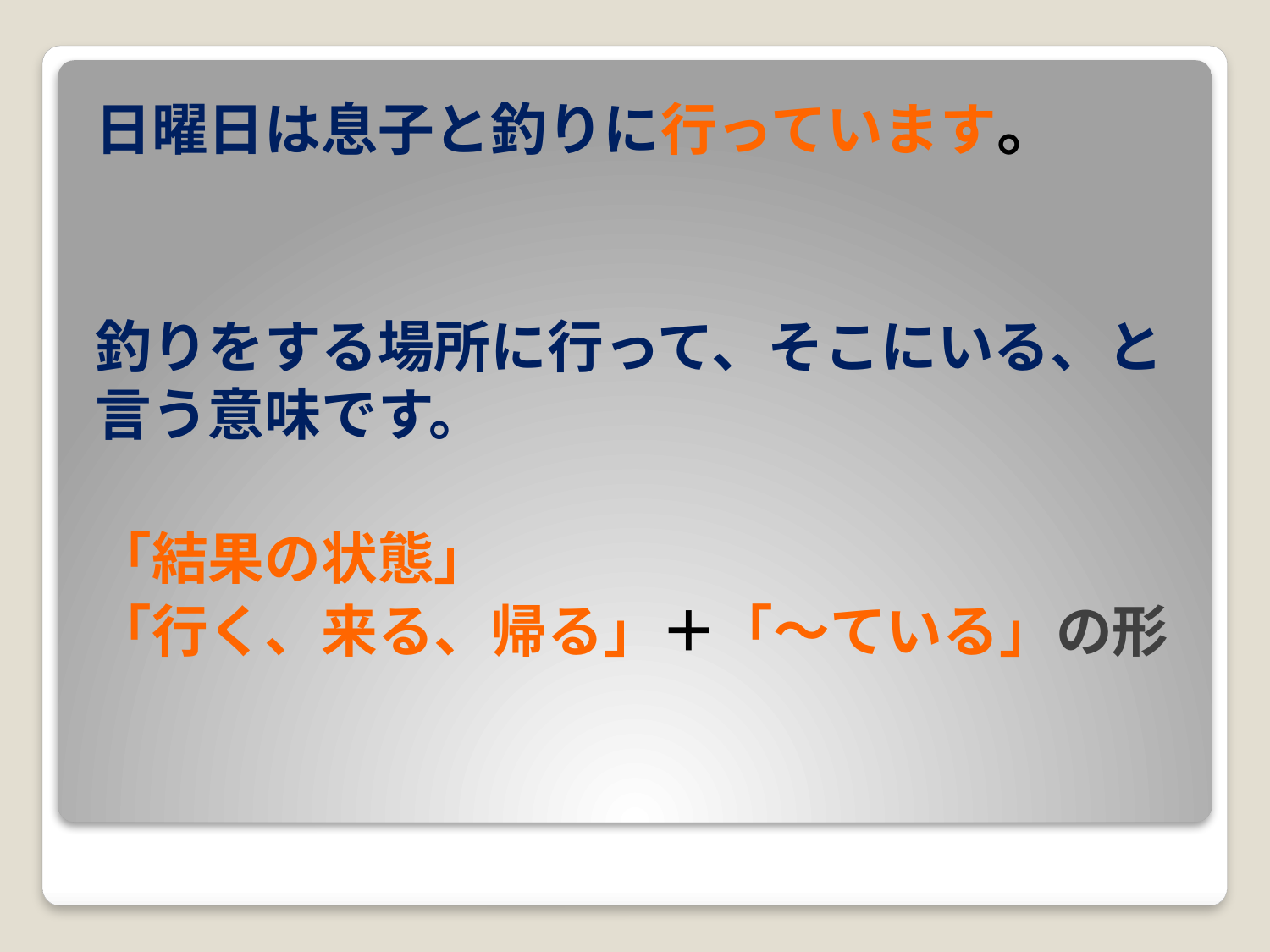

日曜日は息子と釣りに行っています。

釣りをする場所に行って、そこにいる、と言う意味です。

「結果の状態」
「行く、来る、帰る」＋「～ている」の形
#